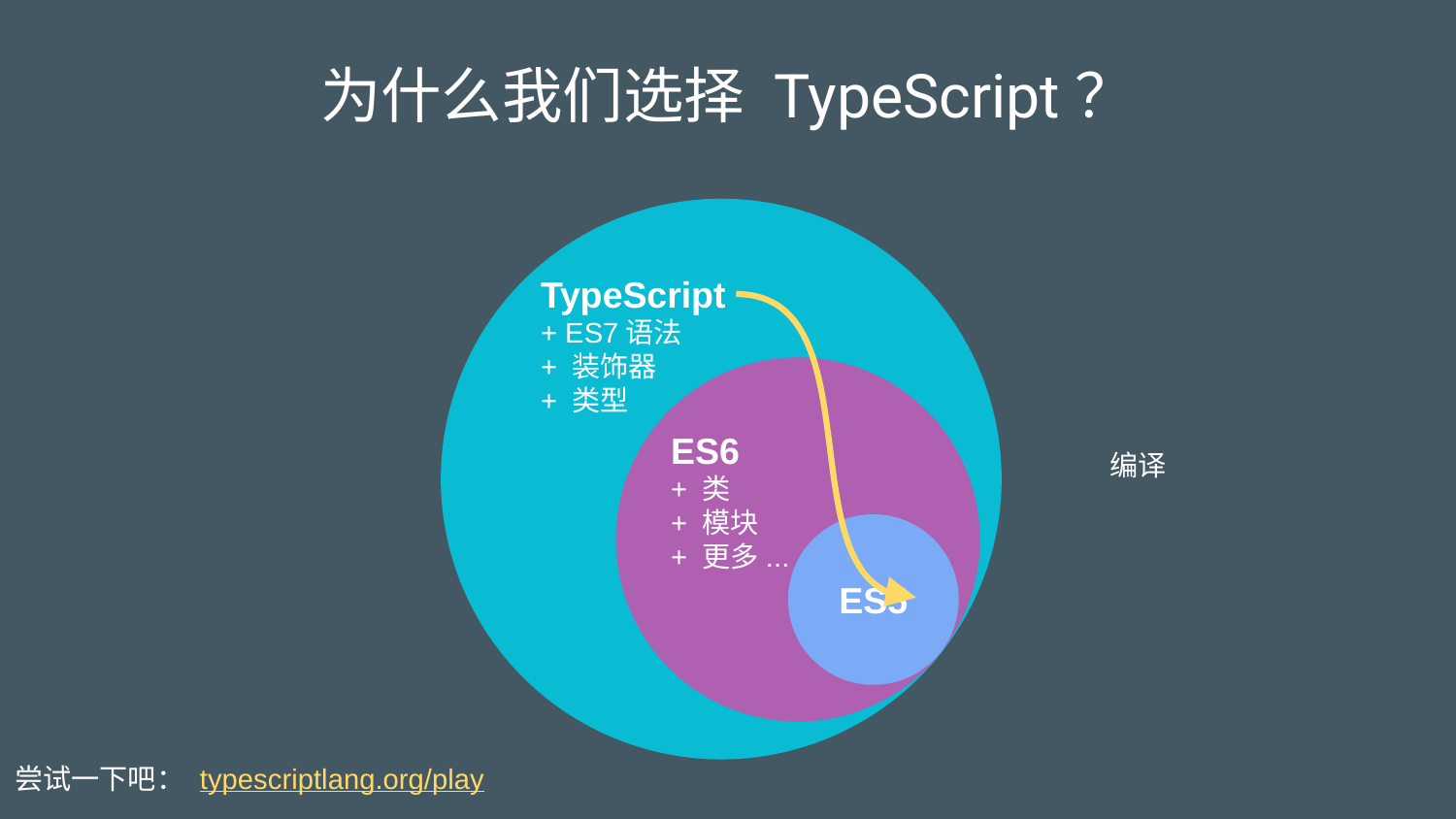

# 为什么我们选择 TypeScript？

TypeScript
+ ES7语法
+ 装饰器
+ 类型

ES6
+ 类
+ 模块
+ 更多...
编译

ES5

尝试一下吧： typescriptlang.org/play